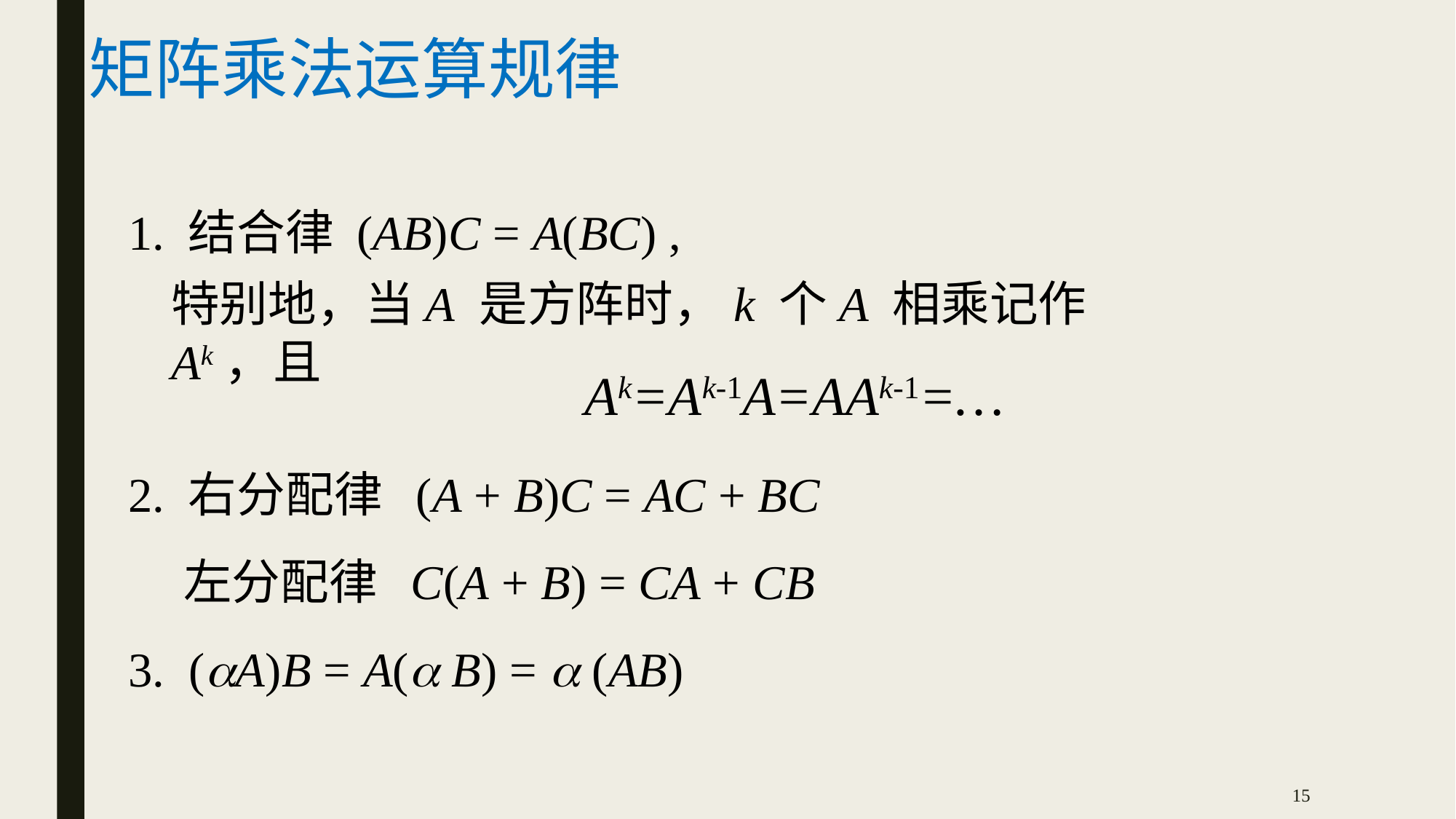

# 矩阵乘法运算规律
1. 结合律 (AB)C = A(BC) ,

2. 右分配律  (A + B)C = AC + BC
    左分配律  C(A + B) = CA + CB
3.  (αA)B = A(α B) = α (AB)
特别地，当A 是方阵时，k 个A 相乘记作 Ak，且
Ak=Ak-1A=AAk-1=…
15